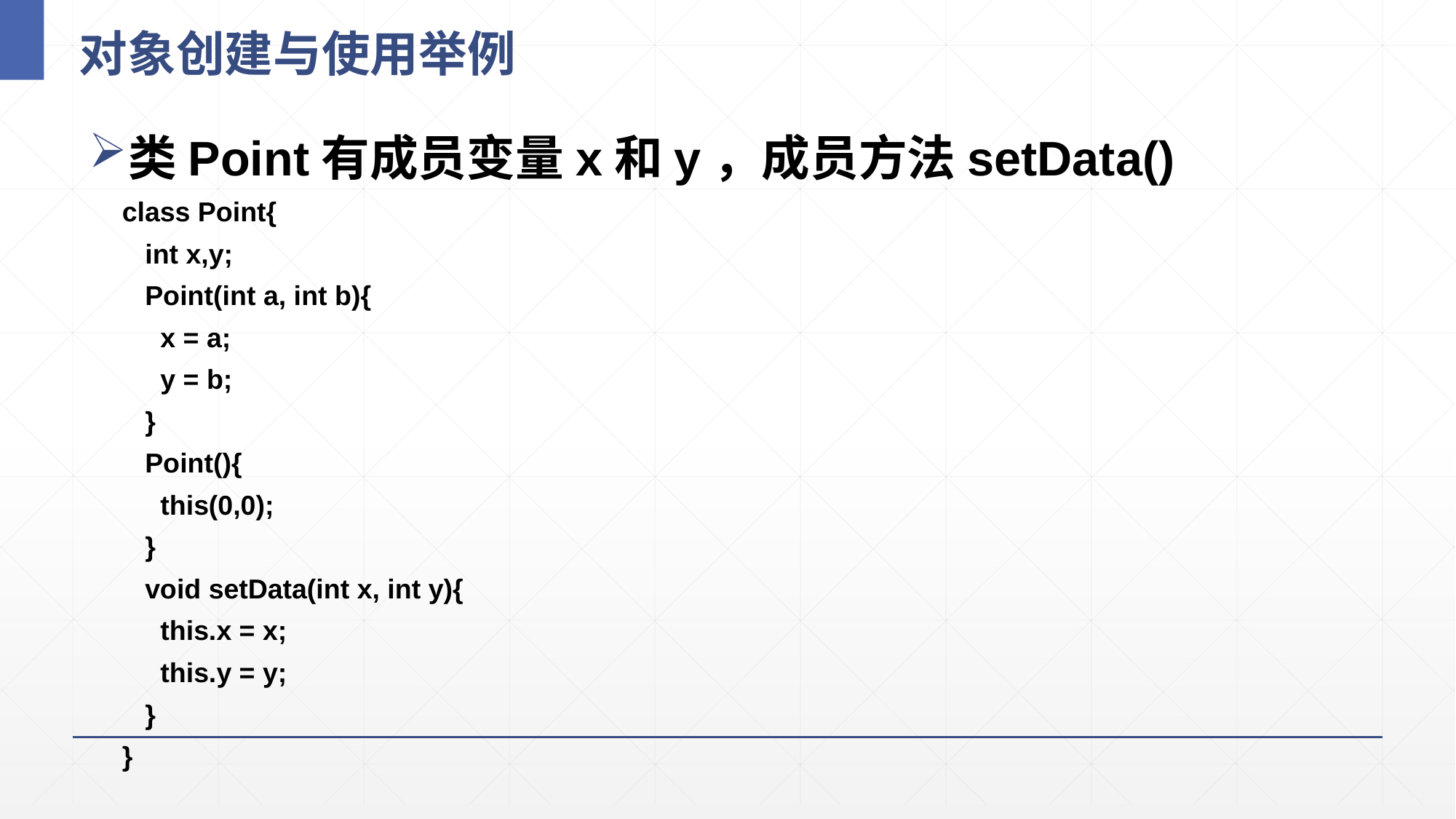

# 对象创建与使用举例
类Point有成员变量x和y，成员方法setData()
class Point{
   int x,y;
   Point(int a, int b){
     x = a;
     y = b;
   }
   Point(){
     this(0,0);
   }
   void setData(int x, int y){
     this.x = x;
     this.y = y;
   }
}